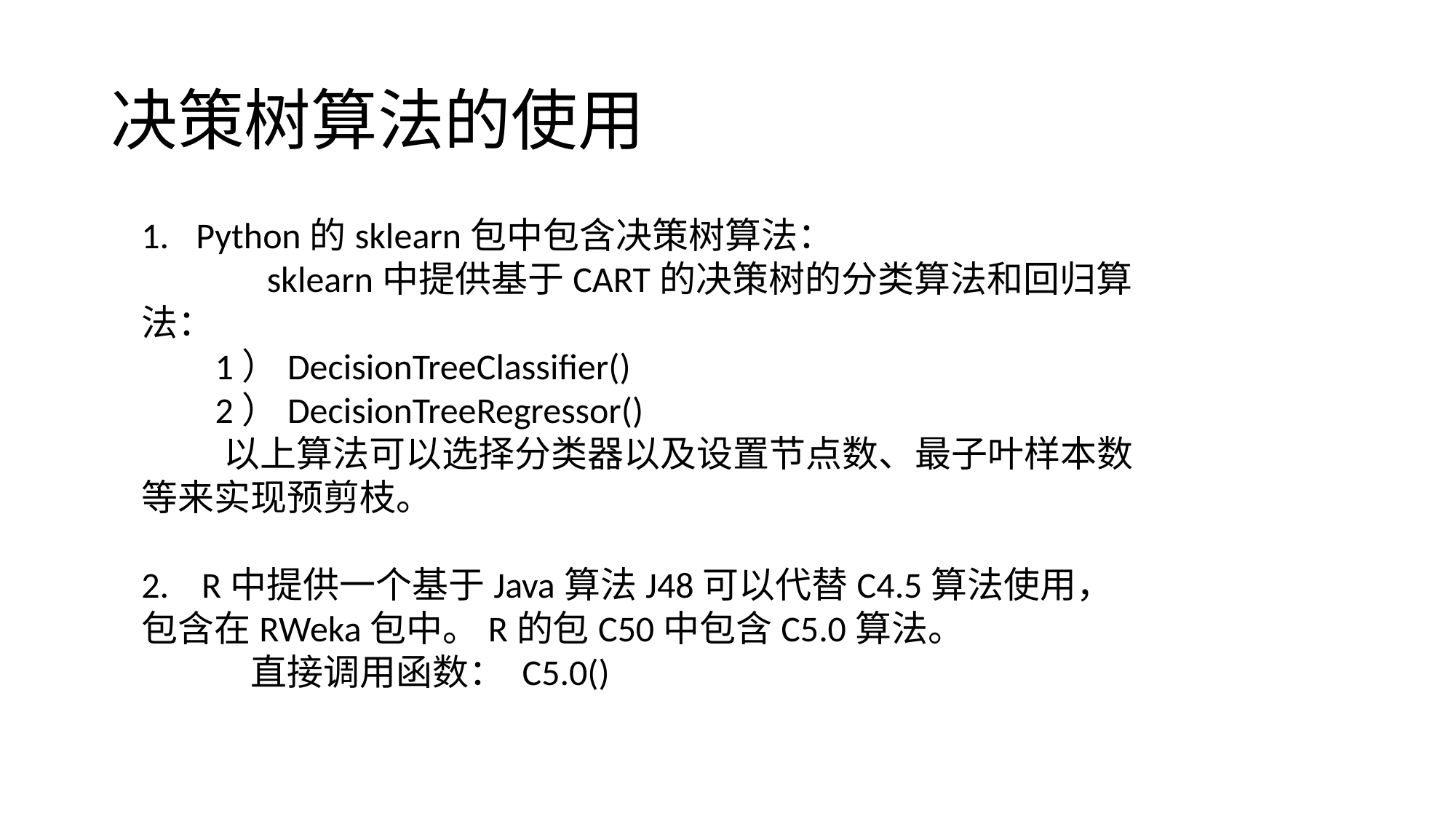

# 决策树算法的使用
Python的sklearn包中包含决策树算法：
	  sklearn中提供基于CART的决策树的分类算法和回归算法：
         1）DecisionTreeClassifier()
         2）DecisionTreeRegressor()
         以上算法可以选择分类器以及设置节点数、最子叶样本数等来实现预剪枝。

2.    R中提供一个基于Java算法J48可以代替C4.5算法使用，包含在RWeka包中。R的包C50中包含C5.0算法。
	直接调用函数： C5.0()